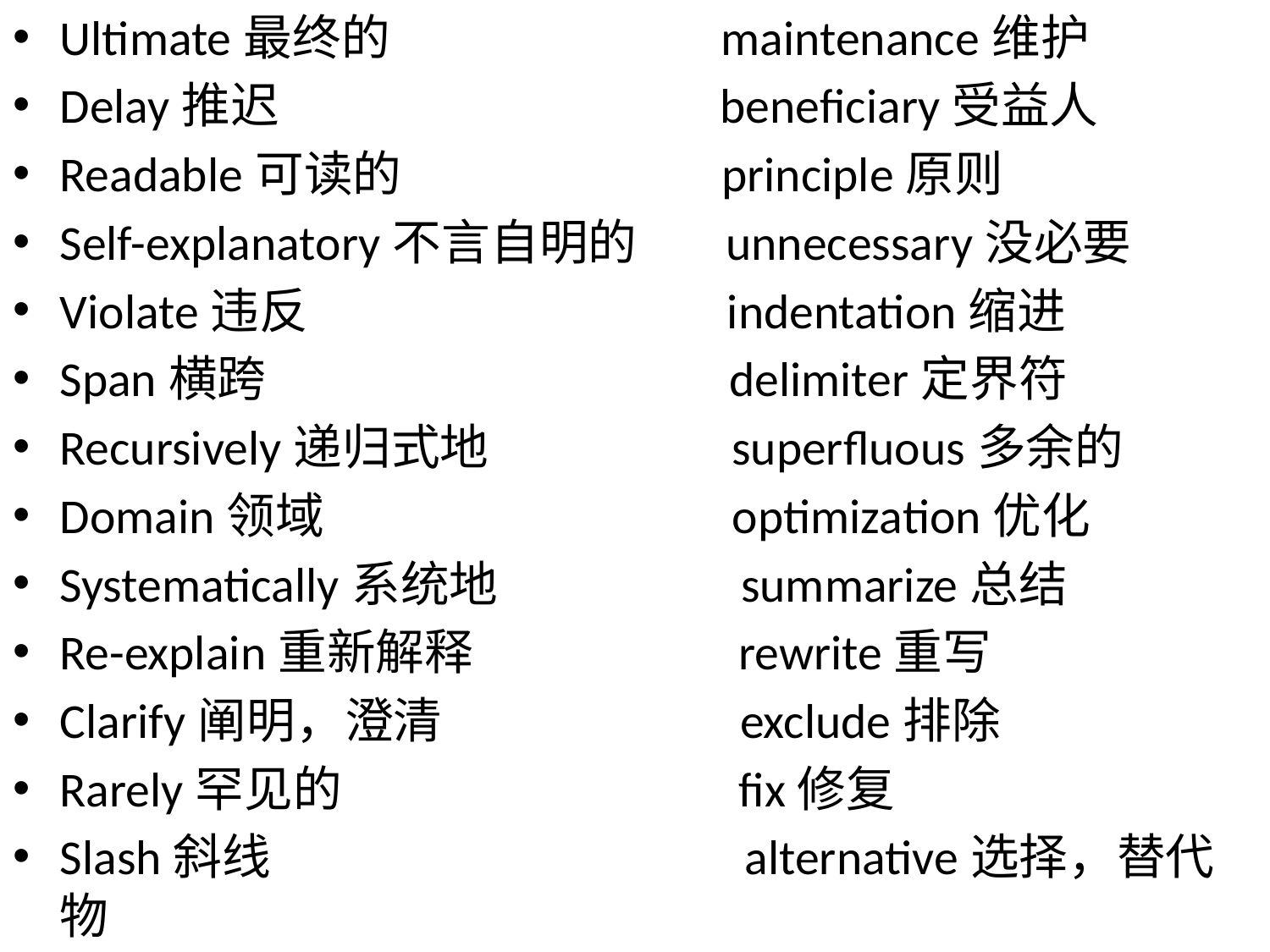

Ultimate最终的                             maintenance维护
Delay推迟                                       beneficiary受益人
Readable可读的                            principle原则
Self-explanatory不言自明的       unnecessary没必要
Violate违反                                     indentation缩进
Span横跨                                         delimiter定界符
Recursively递归式地                     superfluous多余的
Domain领域                                    optimization优化
Systematically系统地                     summarize总结
Re-explain重新解释                       rewrite重写
Clarify阐明，澄清                          exclude排除
Rarely罕见的                                   fix修复
Slash斜线                                          alternative选择，替代物